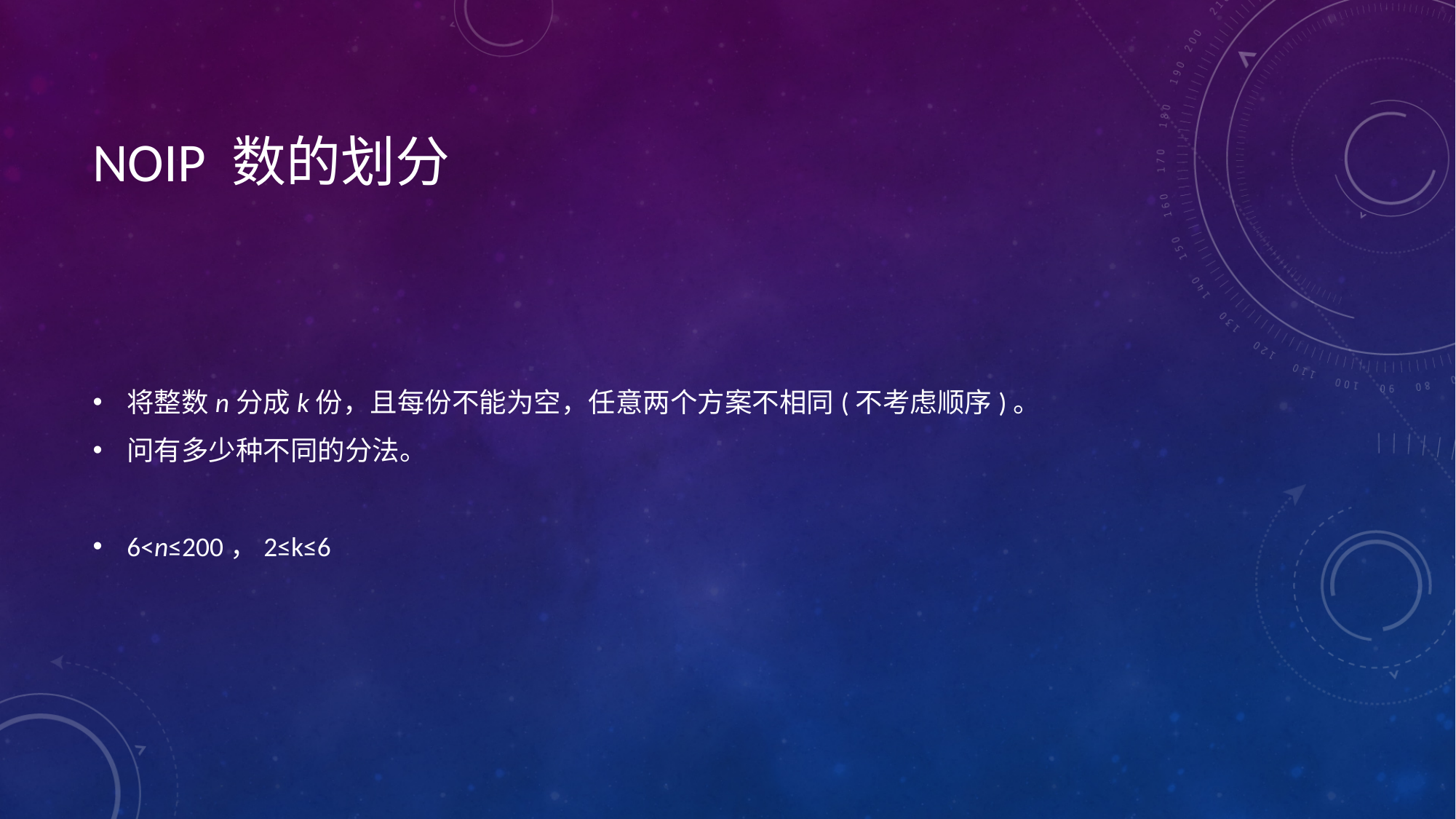

# NOIP 数的划分
将整数n分成k份，且每份不能为空，任意两个方案不相同(不考虑顺序)。
问有多少种不同的分法。

6<n≤200，2≤k≤6